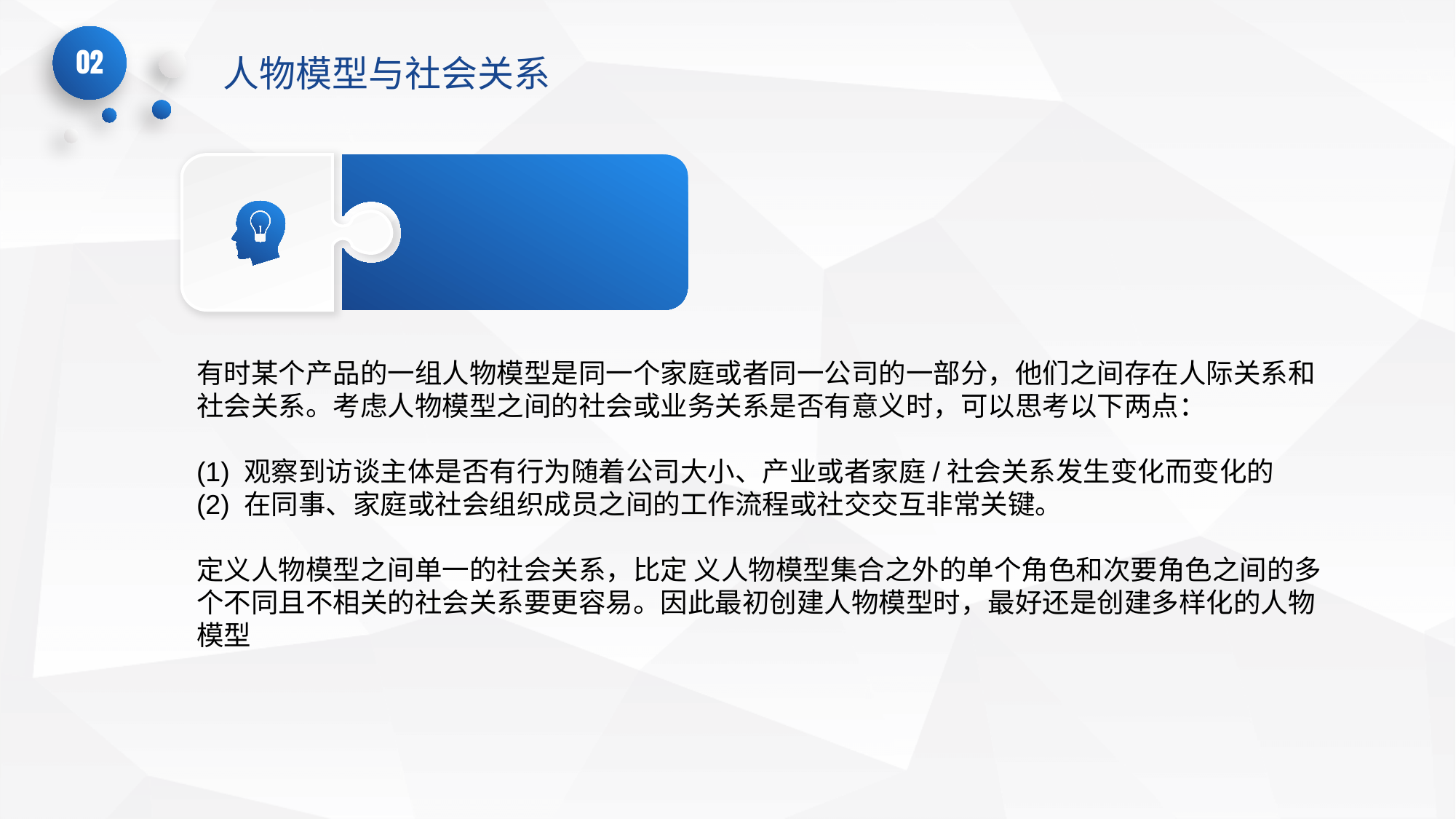

02
人物模型与社会关系

有时某个产品的一组人物模型是同一个家庭或者同一公司的一部分，他们之间存在人际关系和社会关系。考虑人物模型之间的社会或业务关系是否有意义时，可以思考以下两点：

(1) 观察到访谈主体是否有行为随着公司大小、产业或者家庭/社会关系发生变化而变化的
(2) 在同事、家庭或社会组织成员之间的工作流程或社交交互非常关键。

定义人物模型之间单一的社会关系，比定 义人物模型集合之外的单个角色和次要角色之间的多个不同且不相关的社会关系要更容易。因此最初创建人物模型时，最好还是创建多样化的人物模型